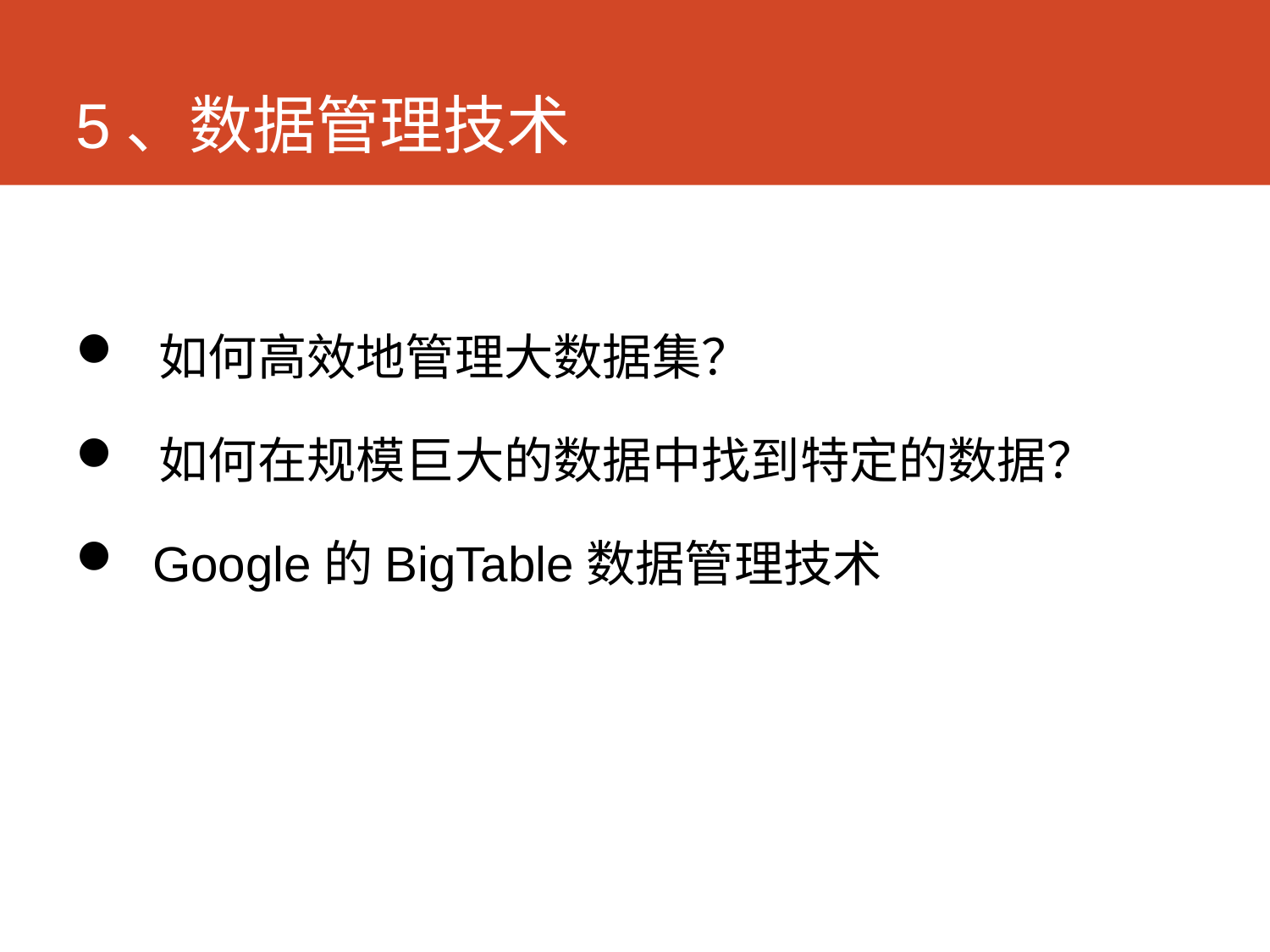

# 5、数据管理技术

  如何高效地管理大数据集？
  如何在规模巨大的数据中找到特定的数据？
  Google的BigTable数据管理技术